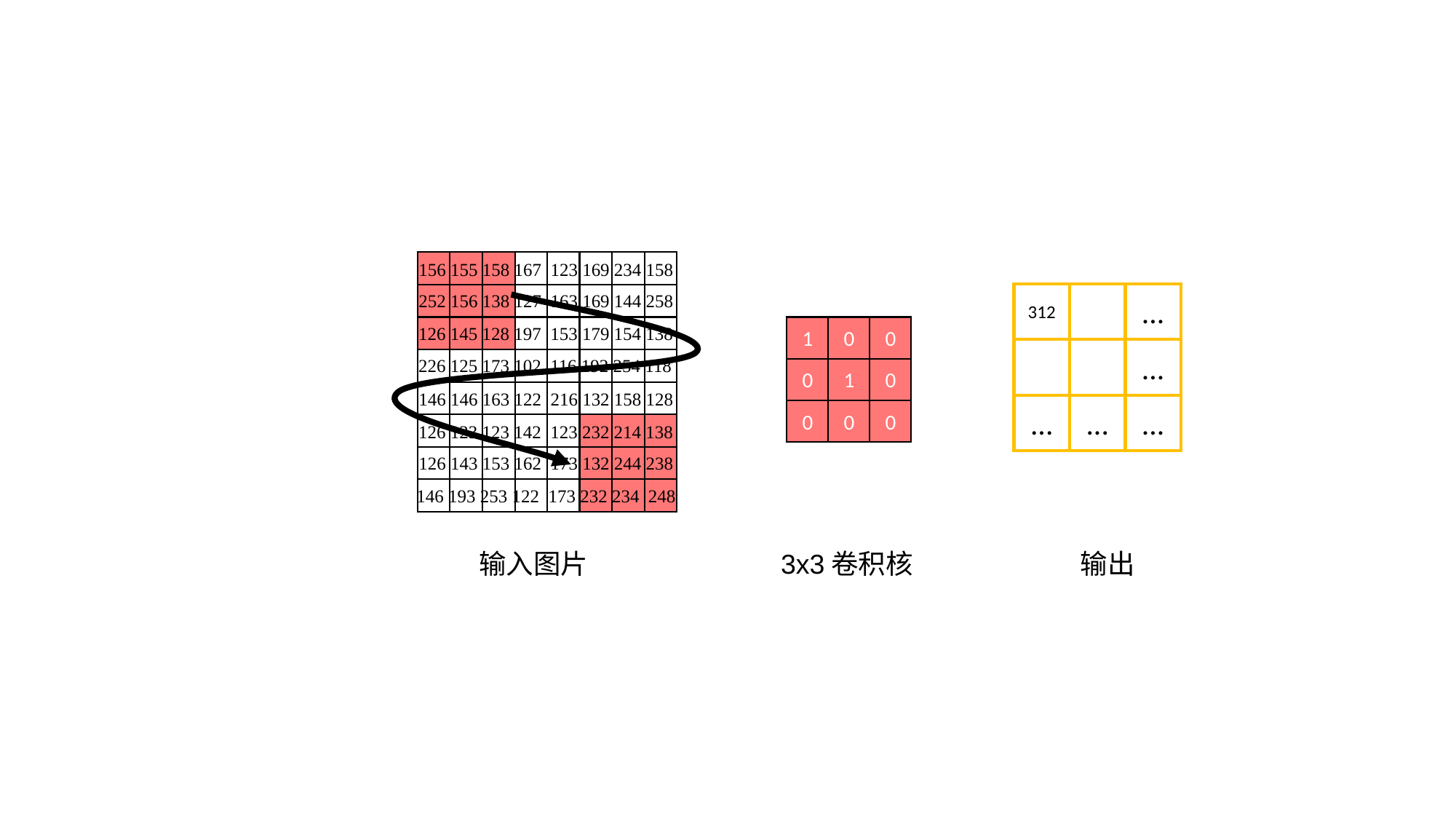

156 155 158 167  123 169 234 158
     252 156 138 127  163 169 144 258
312

...

     126 145 128 197  153 179 154 138
1
0
0

...
     226 125 173 102  116 192 254 118
0
1
0
     146 146 163 122  216 132 158 128
...
...
...
0
0
0
     126 123 123 142  123 232 214 138

     126 143 153 162  173 132 244 238
146 193 253 122  173 232 234  248
输入图片
3x3卷积核
输出